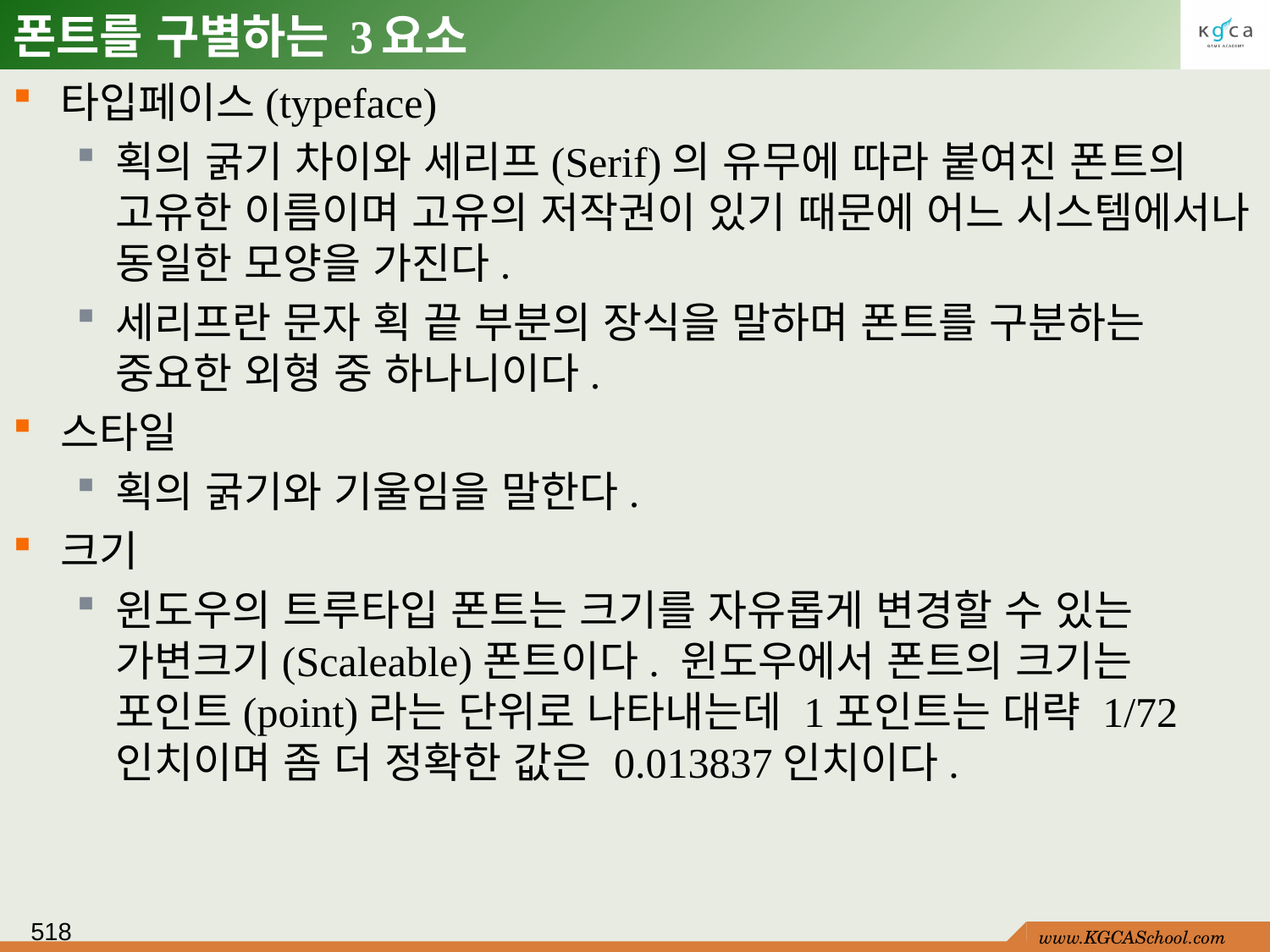

# 폰트를 구별하는 3요소
타입페이스(typeface)
획의 굵기 차이와 세리프(Serif)의 유무에 따라 붙여진 폰트의 고유한 이름이며 고유의 저작권이 있기 때문에 어느 시스템에서나 동일한 모양을 가진다.
세리프란 문자 획 끝 부분의 장식을 말하며 폰트를 구분하는 중요한 외형 중 하나니이다.
스타일
획의 굵기와 기울임을 말한다.
크기
윈도우의 트루타입 폰트는 크기를 자유롭게 변경할 수 있는 가변크기(Scaleable)폰트이다. 윈도우에서 폰트의 크기는 포인트(point)라는 단위로 나타내는데 1포인트는 대략 1/72인치이며 좀 더 정확한 값은 0.013837인치이다.
518